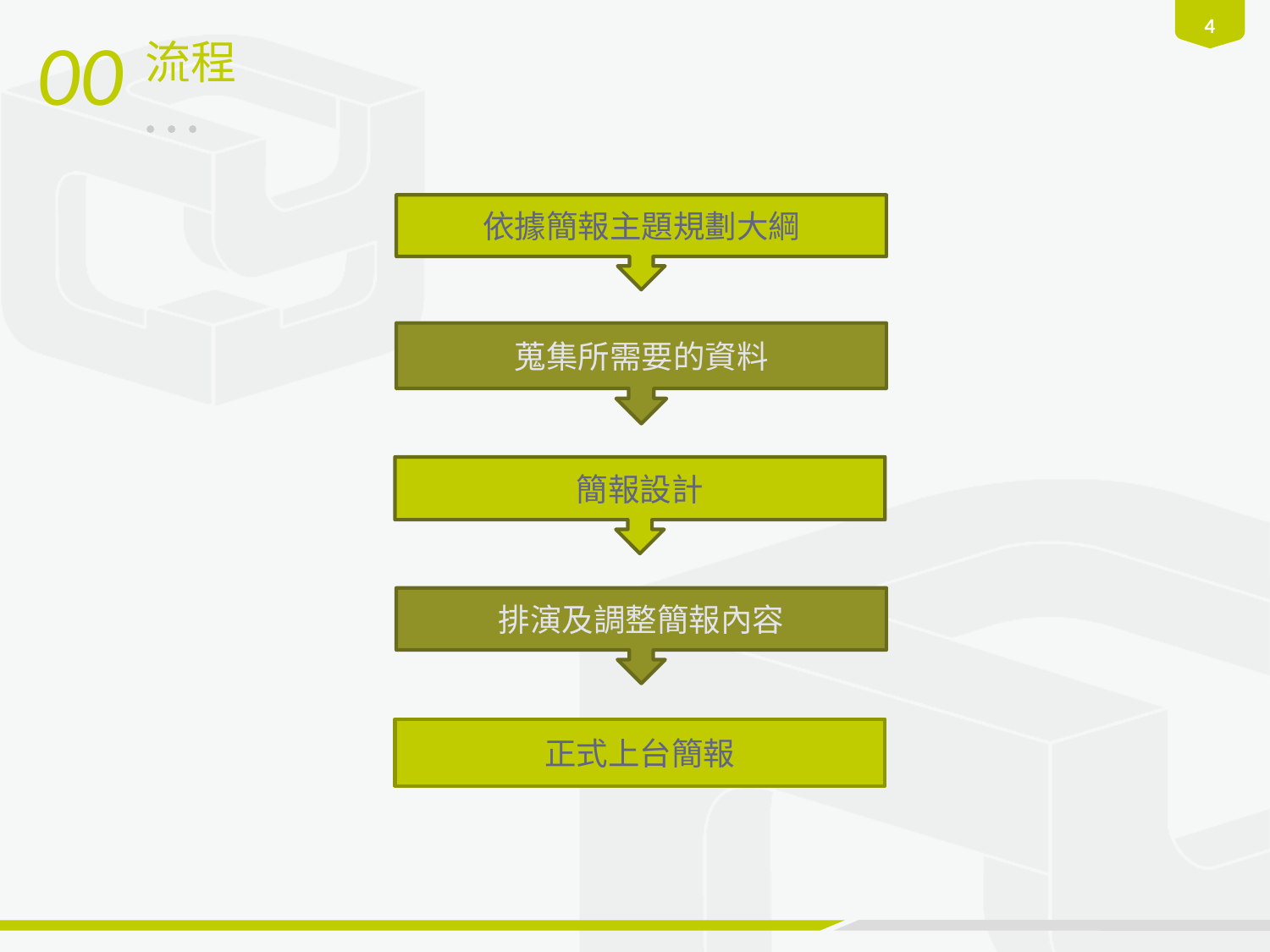

4
00
# 流程

依據簡報主題規劃大綱
蒐集所需要的資料
簡報設計
排演及調整簡報內容
正式上台簡報